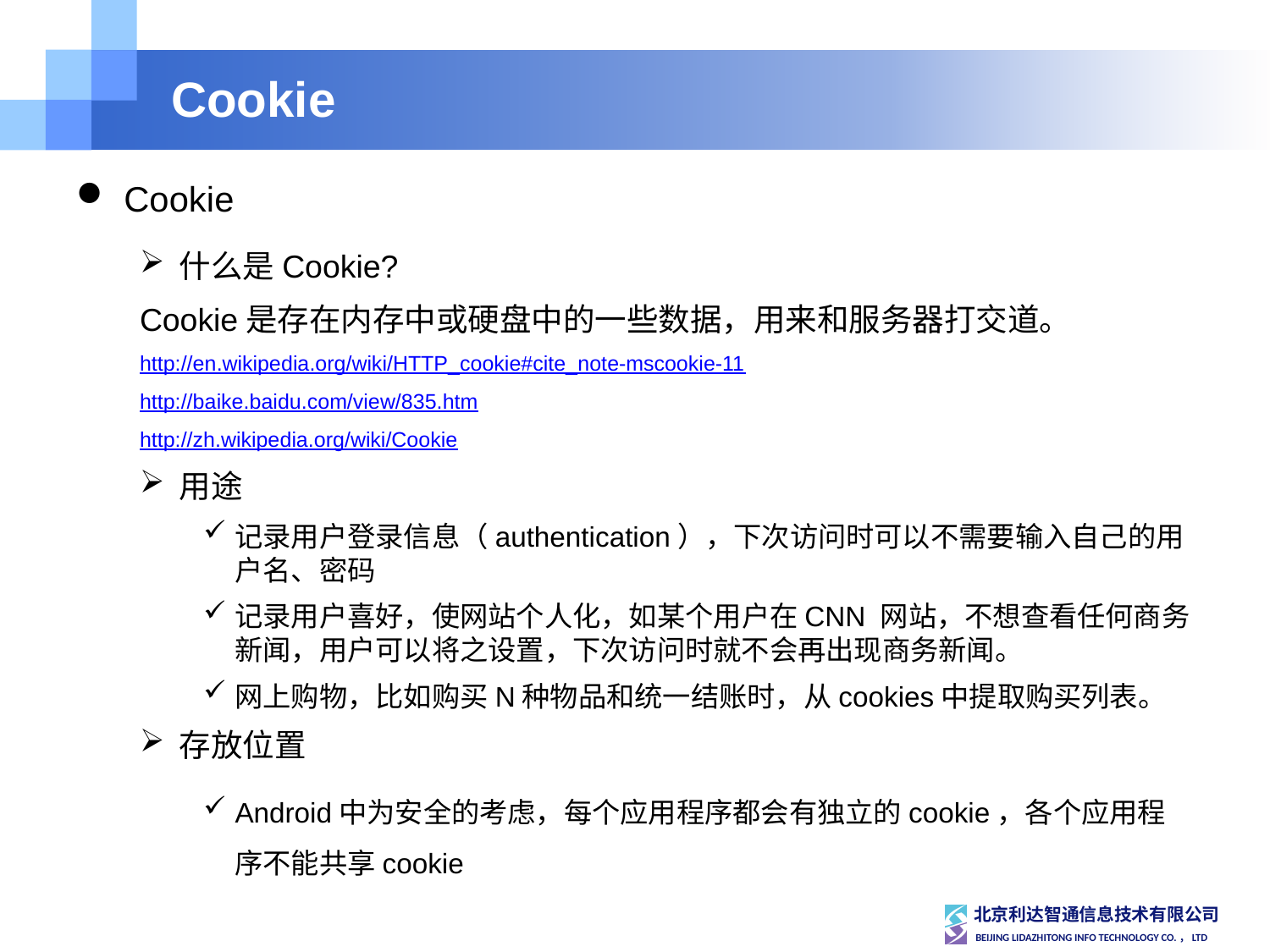

# Cookie
Cookie
什么是Cookie?
Cookie是存在内存中或硬盘中的一些数据，用来和服务器打交道。
http://en.wikipedia.org/wiki/HTTP_cookie#cite_note-mscookie-11
http://baike.baidu.com/view/835.htm
http://zh.wikipedia.org/wiki/Cookie
用途
记录用户登录信息（authentication），下次访问时可以不需要输入自己的用户名、密码
记录用户喜好，使网站个人化，如某个用户在CNN 网站，不想查看任何商务新闻，用户可以将之设置，下次访问时就不会再出现商务新闻。
网上购物，比如购买N种物品和统一结账时，从cookies中提取购买列表。
存放位置
Android中为安全的考虑，每个应用程序都会有独立的cookie，各个应用程序不能共享cookie